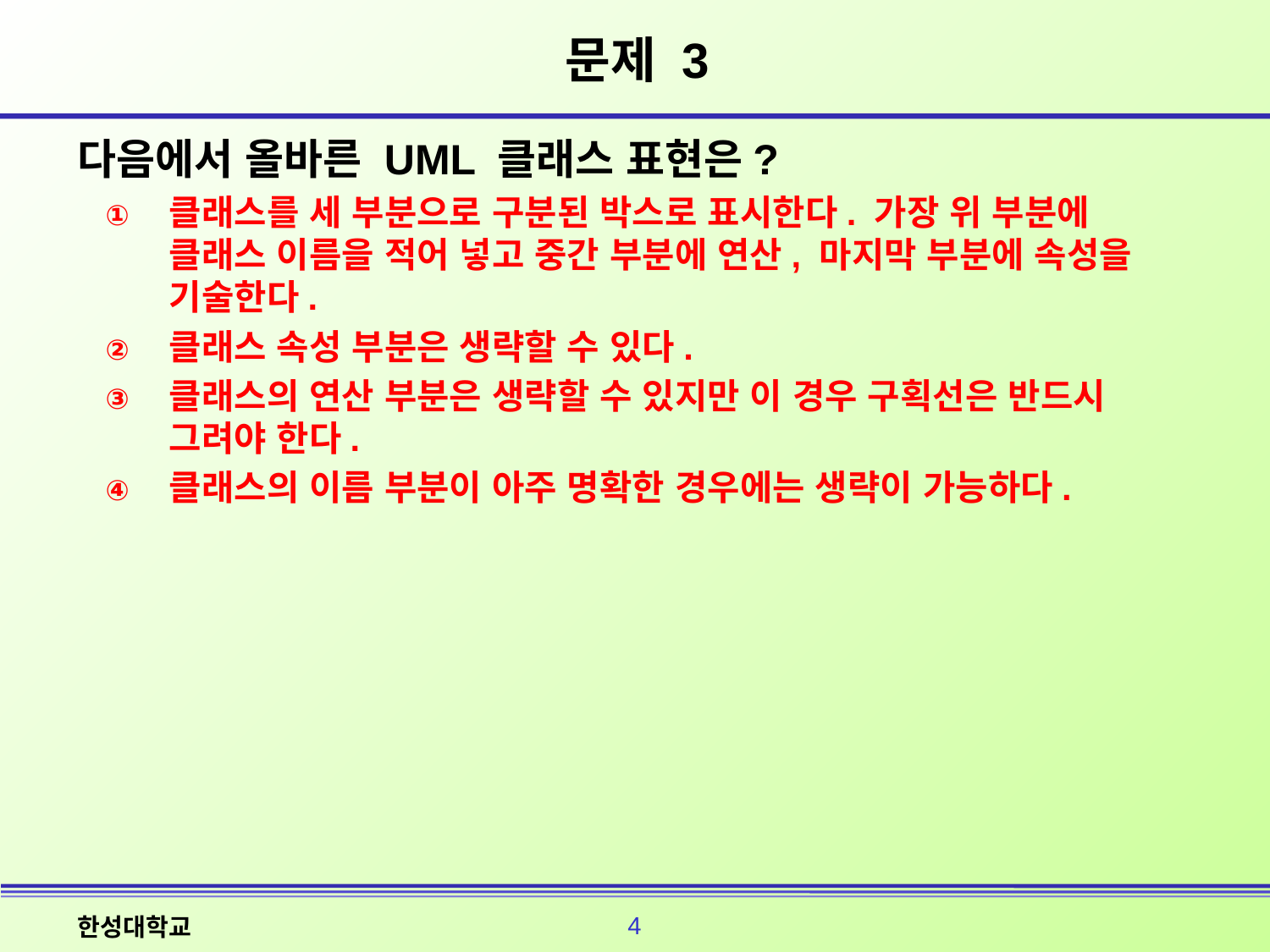

# 문제 3
다음에서 올바른 UML 클래스 표현은?
클래스를 세 부분으로 구분된 박스로 표시한다. 가장 위 부분에 클래스 이름을 적어 넣고 중간 부분에 연산, 마지막 부분에 속성을 기술한다.
클래스 속성 부분은 생략할 수 있다.
클래스의 연산 부분은 생략할 수 있지만 이 경우 구획선은 반드시 그려야 한다.
클래스의 이름 부분이 아주 명확한 경우에는 생략이 가능하다.